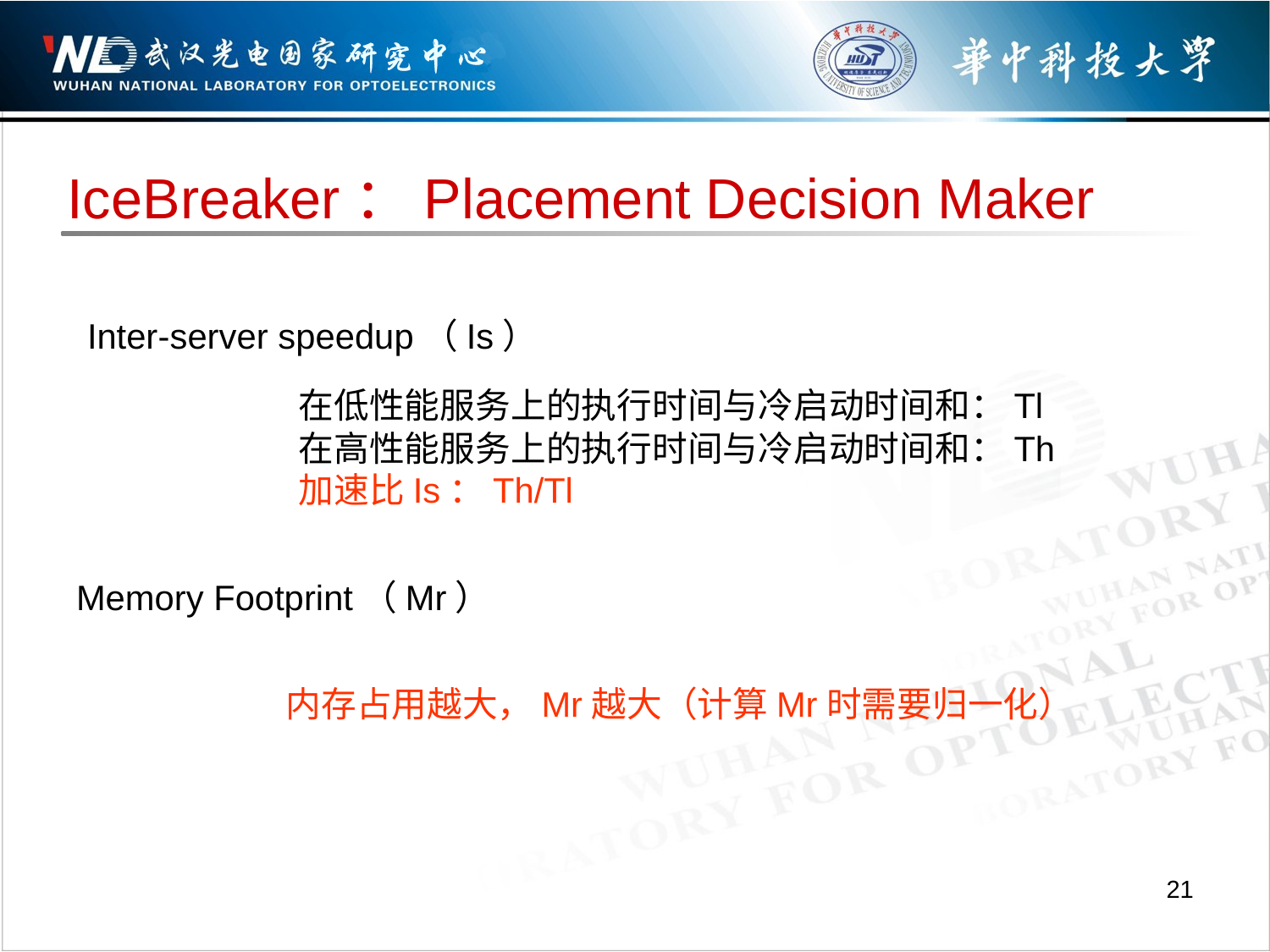

IceBreaker：Placement Decision Maker
Inter-server speedup（Is）
在低性能服务上的执行时间与冷启动时间和：Tl
在高性能服务上的执行时间与冷启动时间和：Th
加速比Is：Th/Tl
Memory Footprint（Mr）
内存占用越大，Mr越大（计算Mr时需要归一化）
21